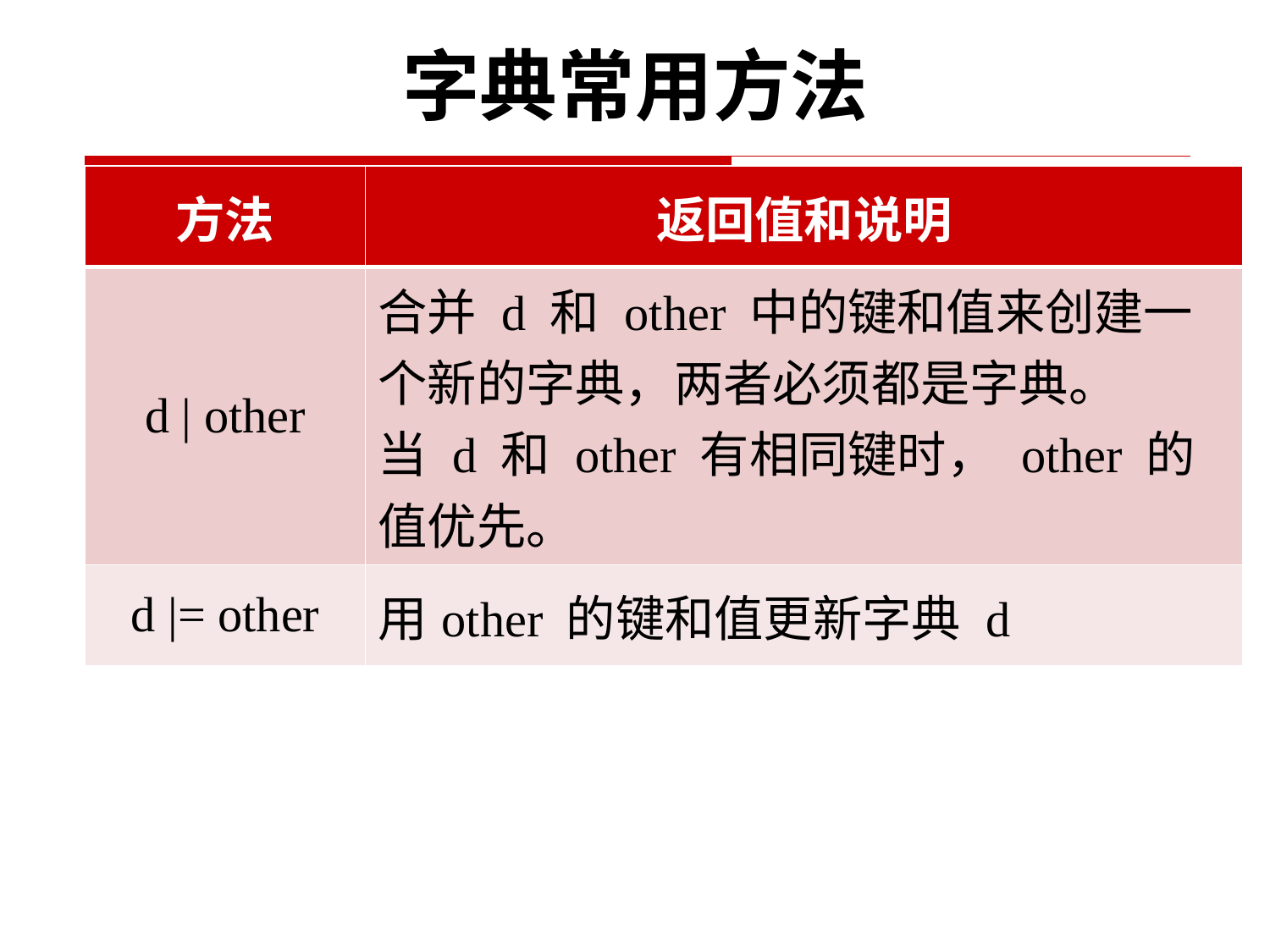

# 字典常用方法
| 方法 | 返回值和说明 |
| --- | --- |
| d | other | 合并 d 和 other 中的键和值来创建一个新的字典，两者必须都是字典。当 d 和 other 有相同键时， other 的值优先。 |
| d |= other | 用other 的键和值更新字典 d |
26